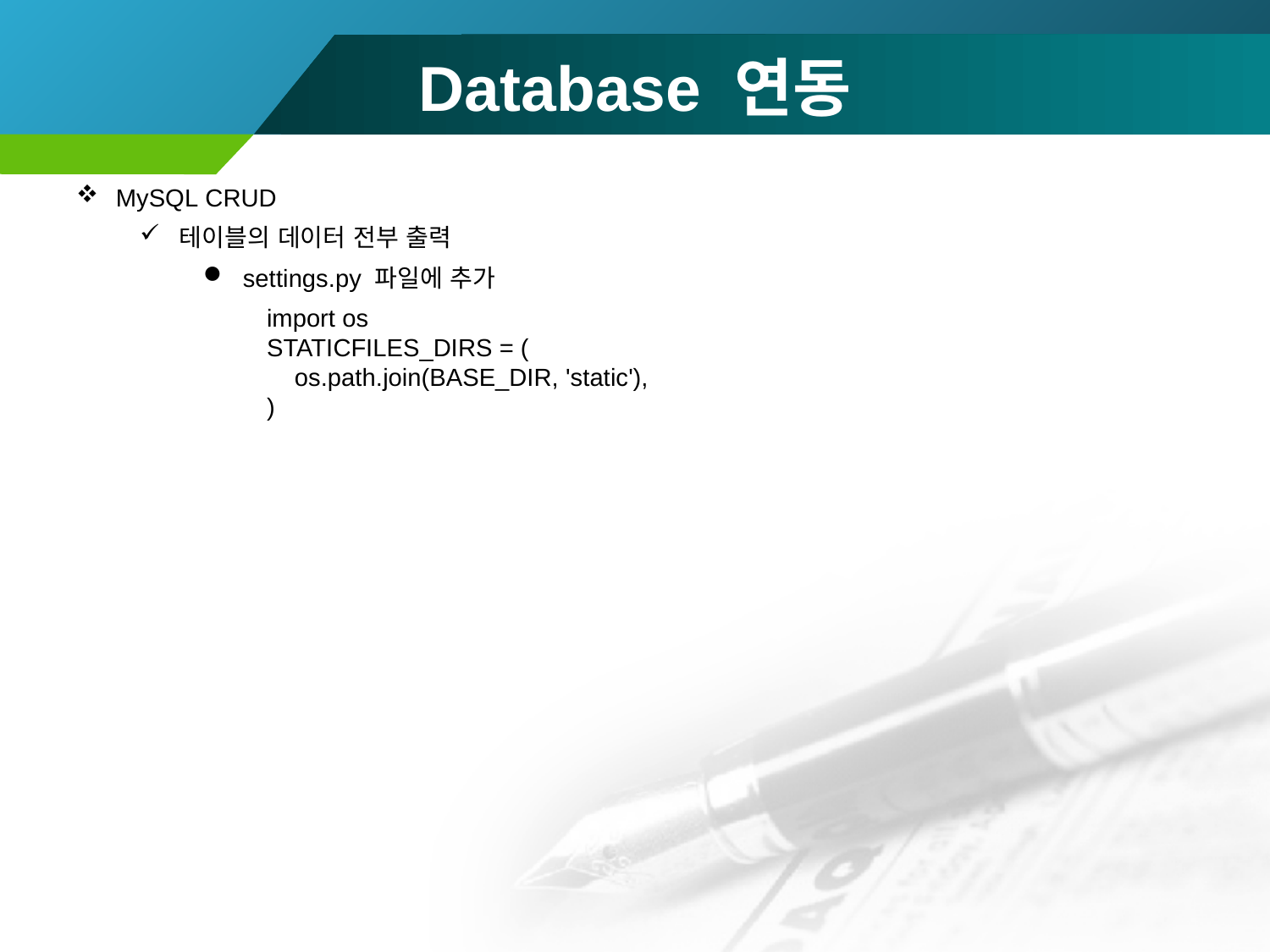

# Database 연동
MySQL CRUD
테이블의 데이터 전부 출력
settings.py 파일에 추가
import os
STATICFILES_DIRS = (
    os.path.join(BASE_DIR, 'static'),
)